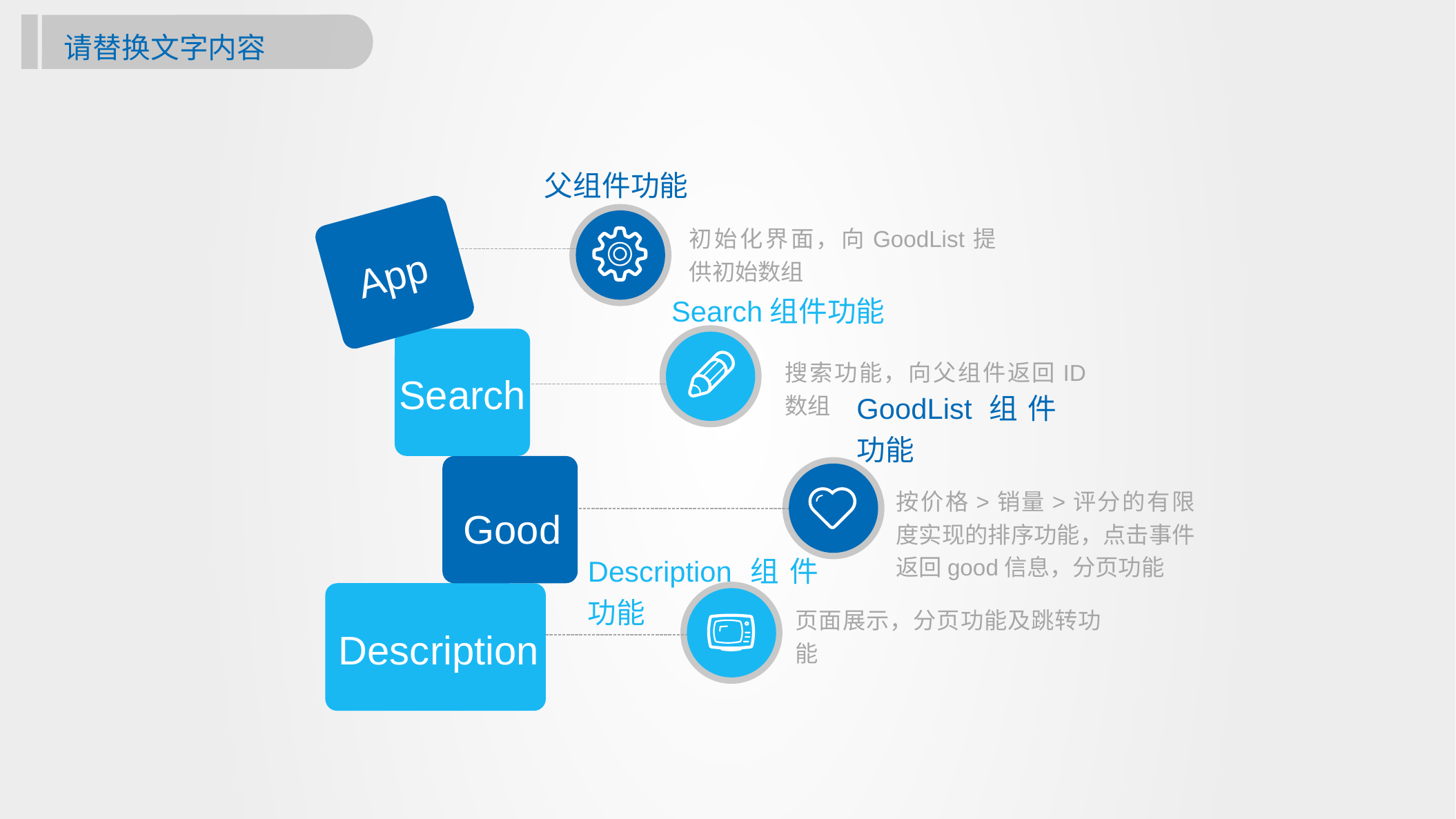

请替换文字内容
父组件功能

App
初始化界面，向GoodList提供初始数组

Search组件功能

Search

搜索功能，向父组件返回ID数组
GoodList组件功能

Good

按价格>销量>评分的有限度实现的排序功能，点击事件返回good信息，分页功能

Description组件功能

Description
页面展示，分页功能及跳转功能